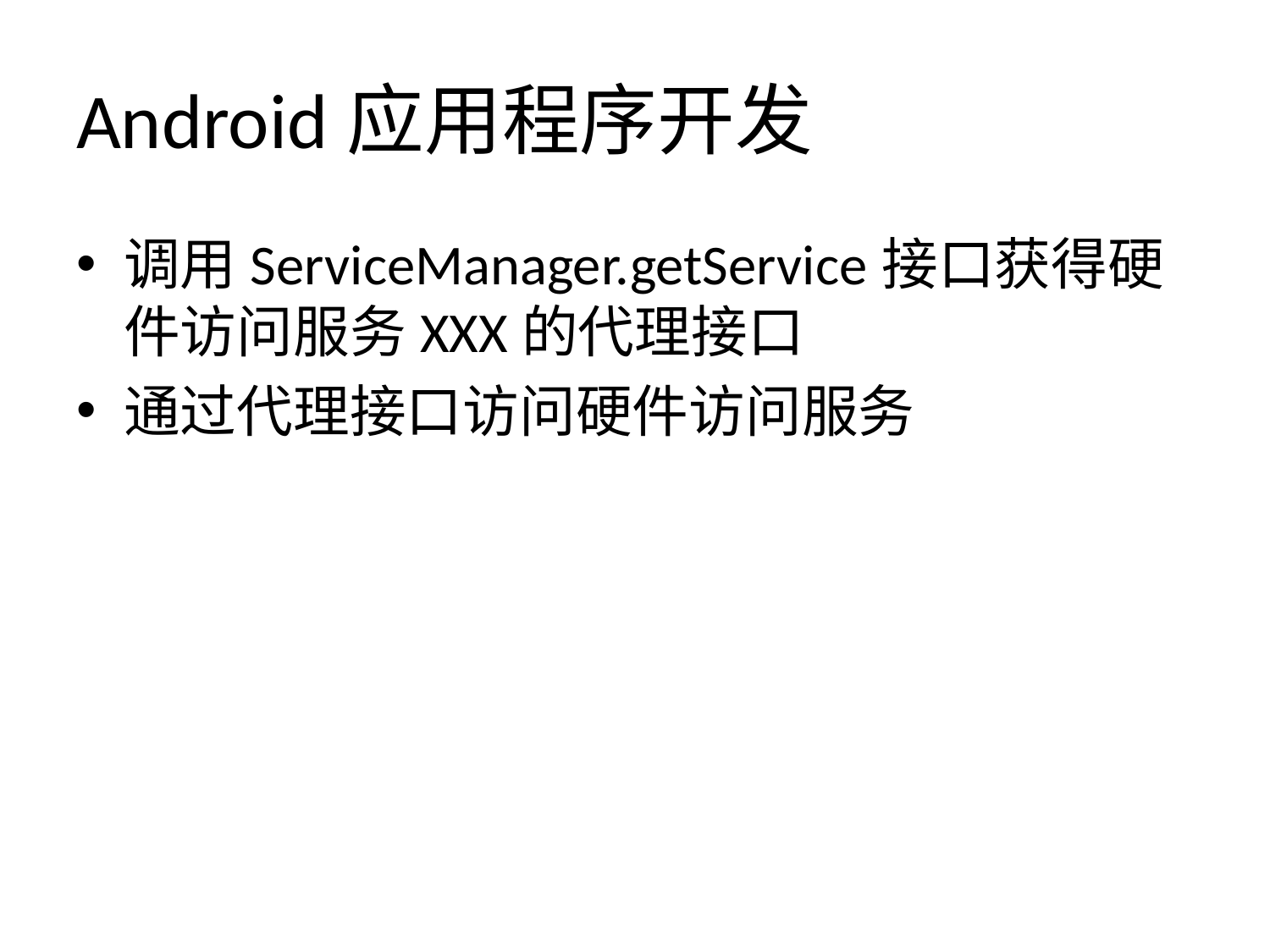

# Android应用程序开发
调用ServiceManager.getService接口获得硬件访问服务XXX的代理接口
通过代理接口访问硬件访问服务